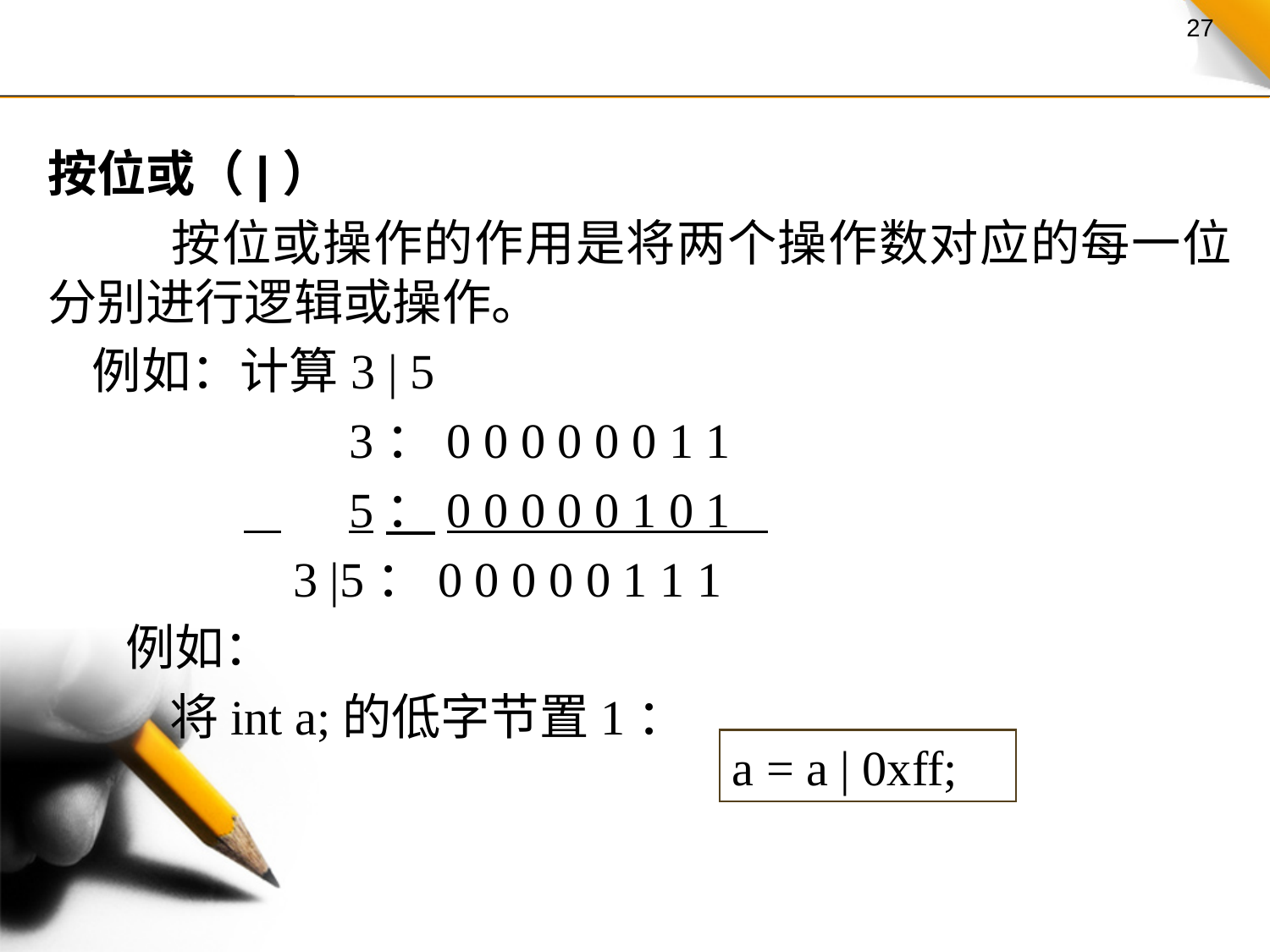

按位或（|）
         按位或操作的作用是将两个操作数对应的每一位分别进行逻辑或操作。
   例如：计算3 | 5
                   	3：0 0 0 0 0 0 1 1
                   	5：0 0 0 0 0 1 0 1
                    3 |5：0 0 0 0 0 1 1 1
      例如：
          将int a;的低字节置1：

a = a | 0xff;